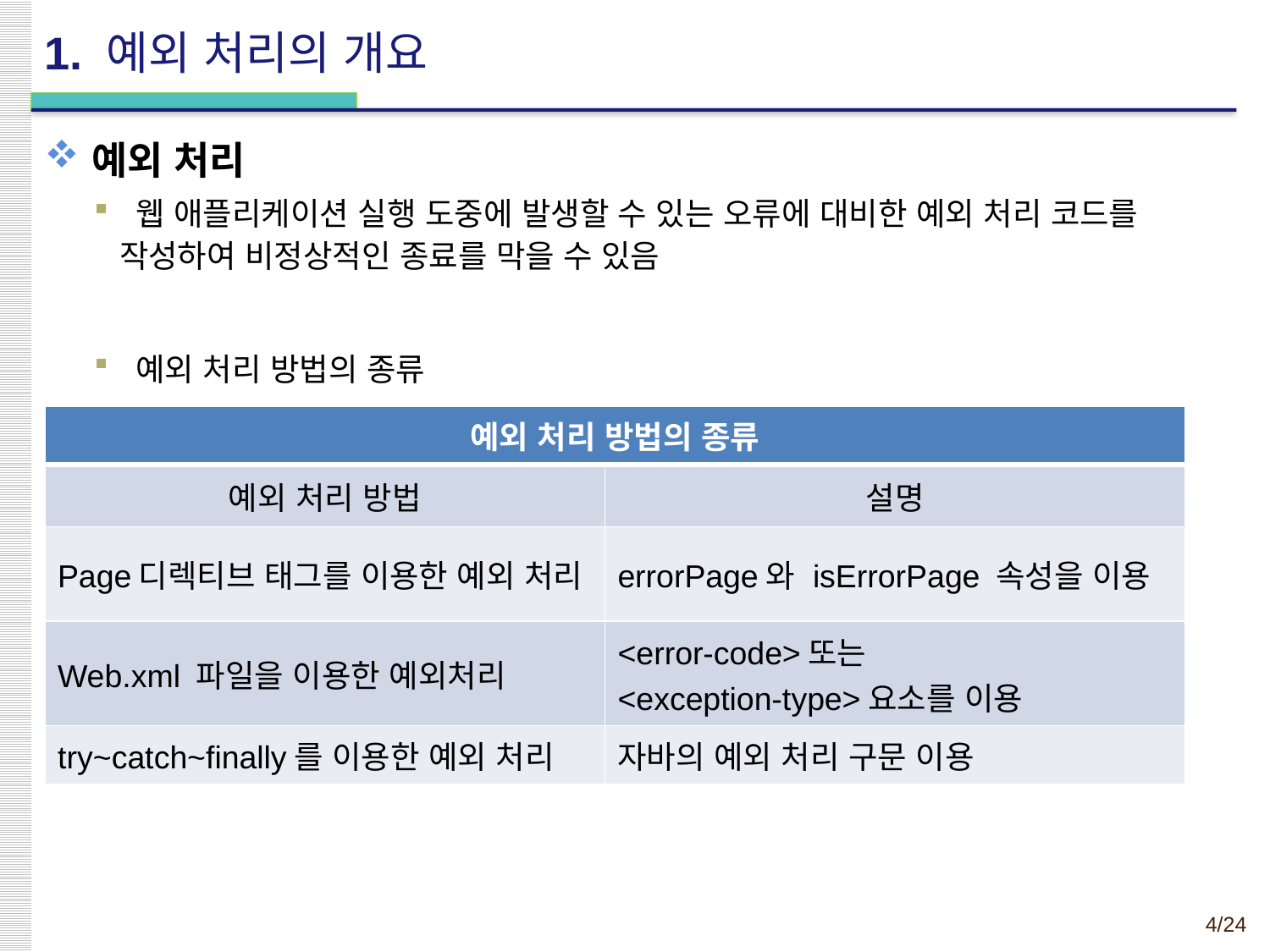

# 1. 예외 처리의 개요
예외 처리
 웹 애플리케이션 실행 도중에 발생할 수 있는 오류에 대비한 예외 처리 코드를 작성하여 비정상적인 종료를 막을 수 있음

 예외 처리 방법의 종류

| 예외 처리 방법의 종류 |  |
| --- | --- |
| 예외 처리 방법 | 설명 |
| Page디렉티브 태그를 이용한 예외 처리 | errorPage와 isErrorPage 속성을 이용 |
| Web.xml 파일을 이용한 예외처리 | <error-code>또는 <exception-type>요소를 이용 |
| try~catch~finally를 이용한 예외 처리 | 자바의 예외 처리 구문 이용 |